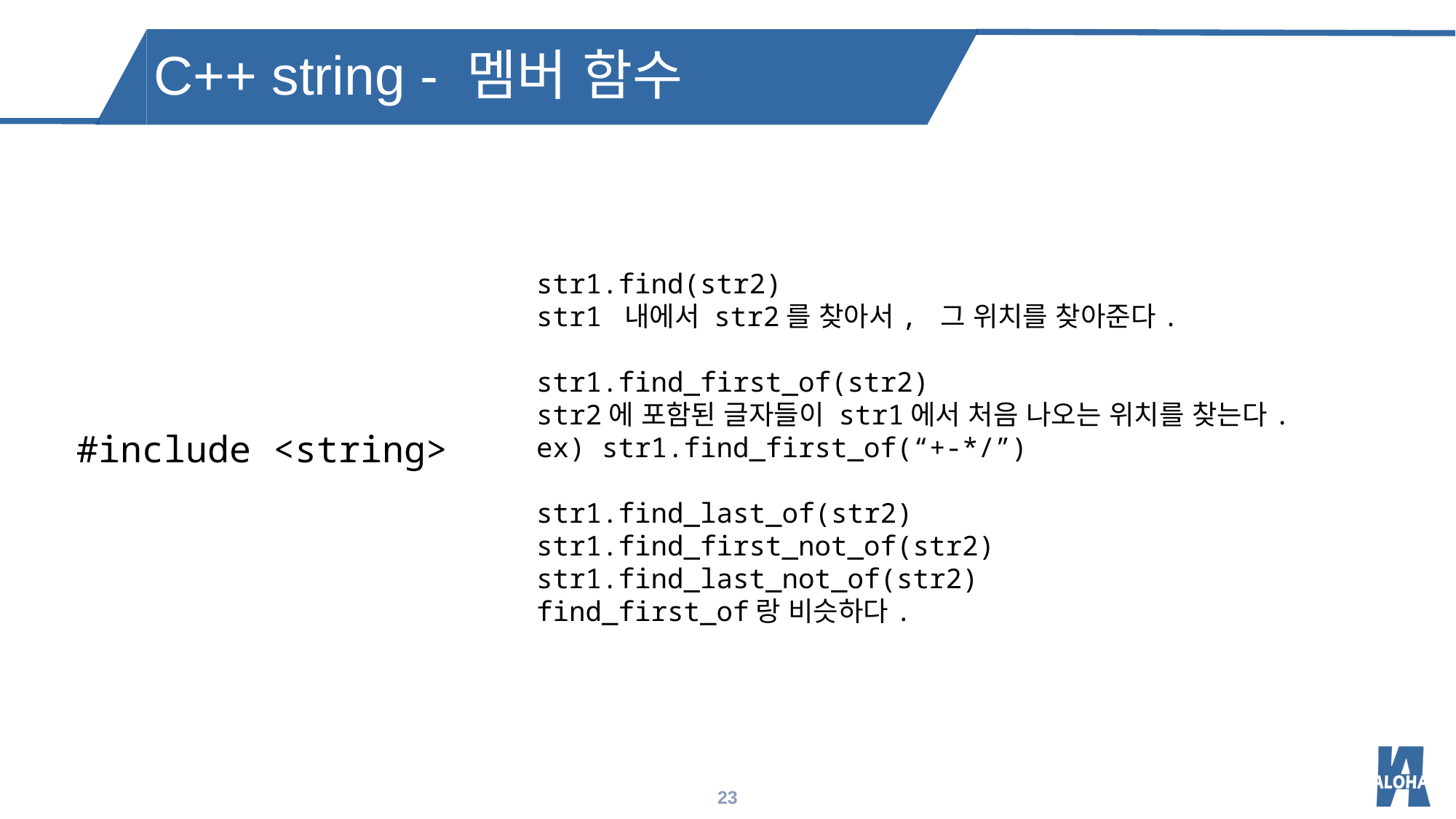

C++ string - 멤버 함수
str1.find(str2)
str1 내에서 str2를 찾아서, 그 위치를 찾아준다.

str1.find_first_of(str2)
str2에 포함된 글자들이 str1에서 처음 나오는 위치를 찾는다.
ex) str1.find_first_of(“+-*/”)

str1.find_last_of(str2)
str1.find_first_not_of(str2)
str1.find_last_not_of(str2)
find_first_of랑 비슷하다.
#include <string>
23